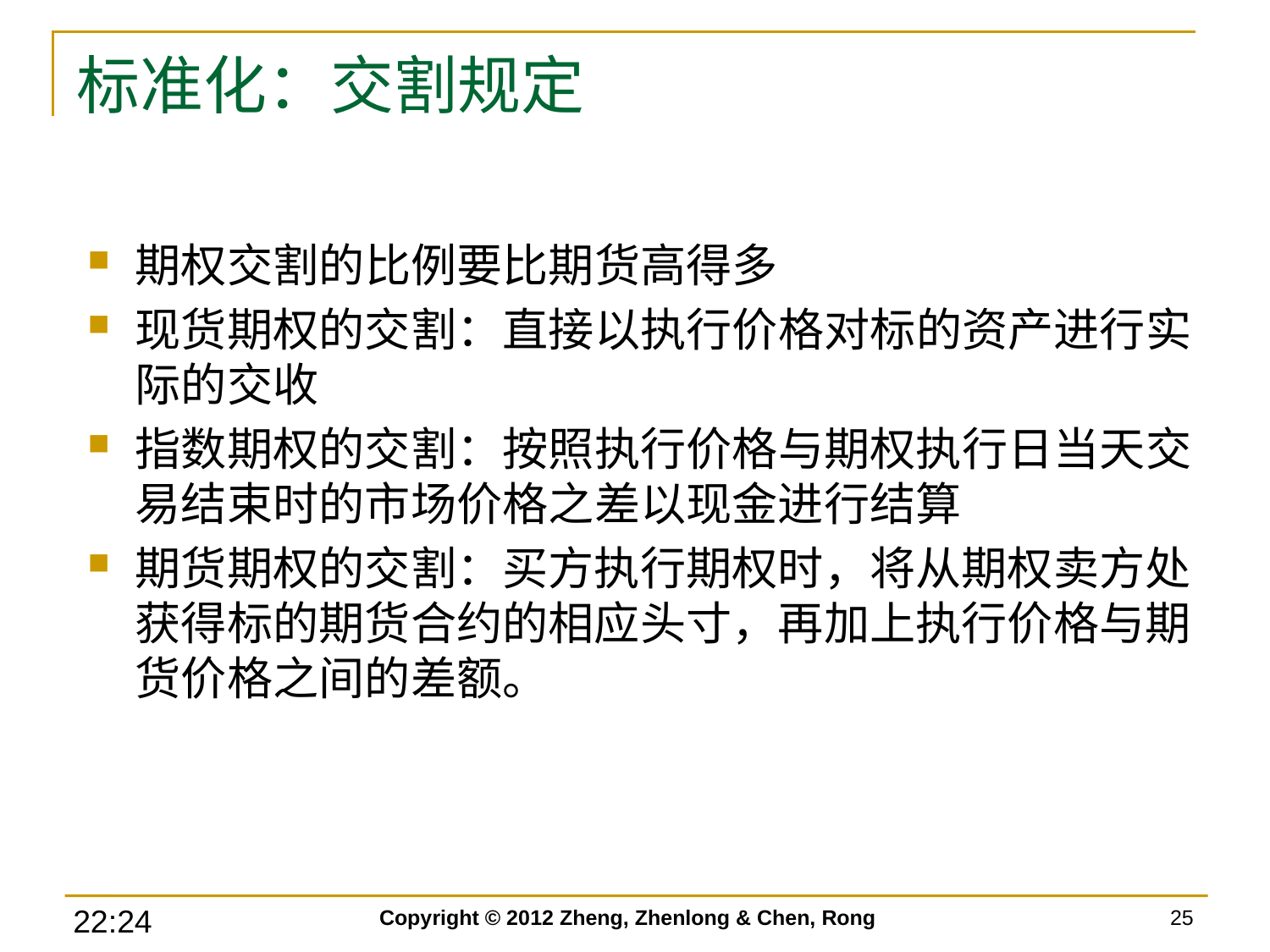

# 标准化：交割规定

期权交割的比例要比期货高得多
现货期权的交割：直接以执行价格对标的资产进行实际的交收
指数期权的交割：按照执行价格与期权执行日当天交易结束时的市场价格之差以现金进行结算
期货期权的交割：买方执行期权时，将从期权卖方处获得标的期货合约的相应头寸，再加上执行价格与期货价格之间的差额。
Copyright © 2012 Zheng, Zhenlong & Chen, Rong
25